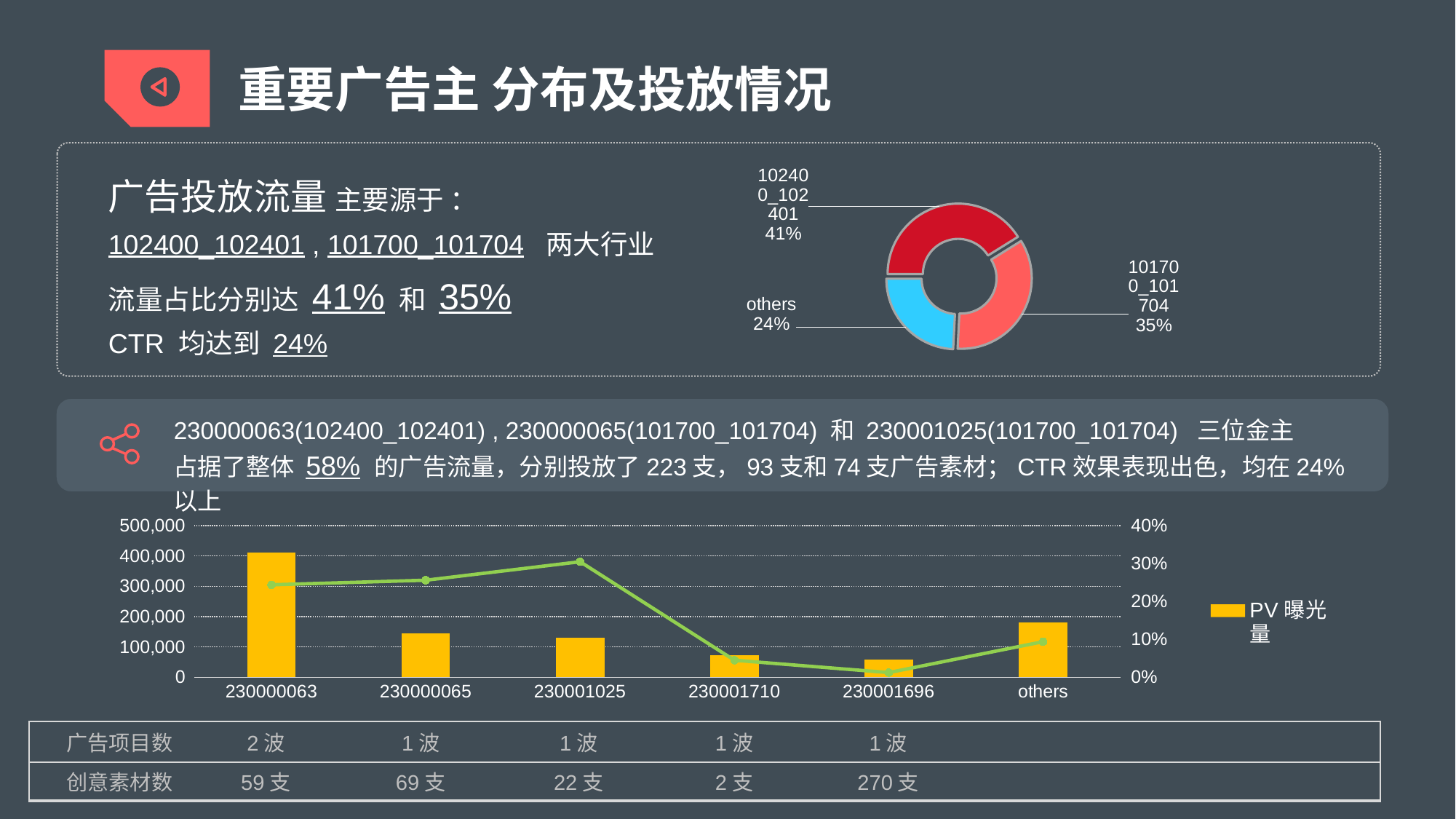

重要广告主 分布及投放情况

### Chart

| Category | 求和项:count |
|---|---|
| 102400_102401 | 411980.0 |
| 101700_101704 | 347648.0 |
| others | 242022.0 |
广告投放流量 主要源于 ：
102400_102401 , 101700_101704  两大行业
流量占比分别达 41% 和 35%
CTR 均达到 24%

230000063(102400_102401) , 230000065(101700_101704) 和 230001025(101700_101704)  三位金主
占据了整体 58% 的广告流量，分别投放了223支，93支和74支广告素材；CTR效果表现出色，均在24%以上

[unsupported chart]

广告项目数
2波
1波
1波
1波
1波

创意素材数
59支
69支
22支
2支
270支